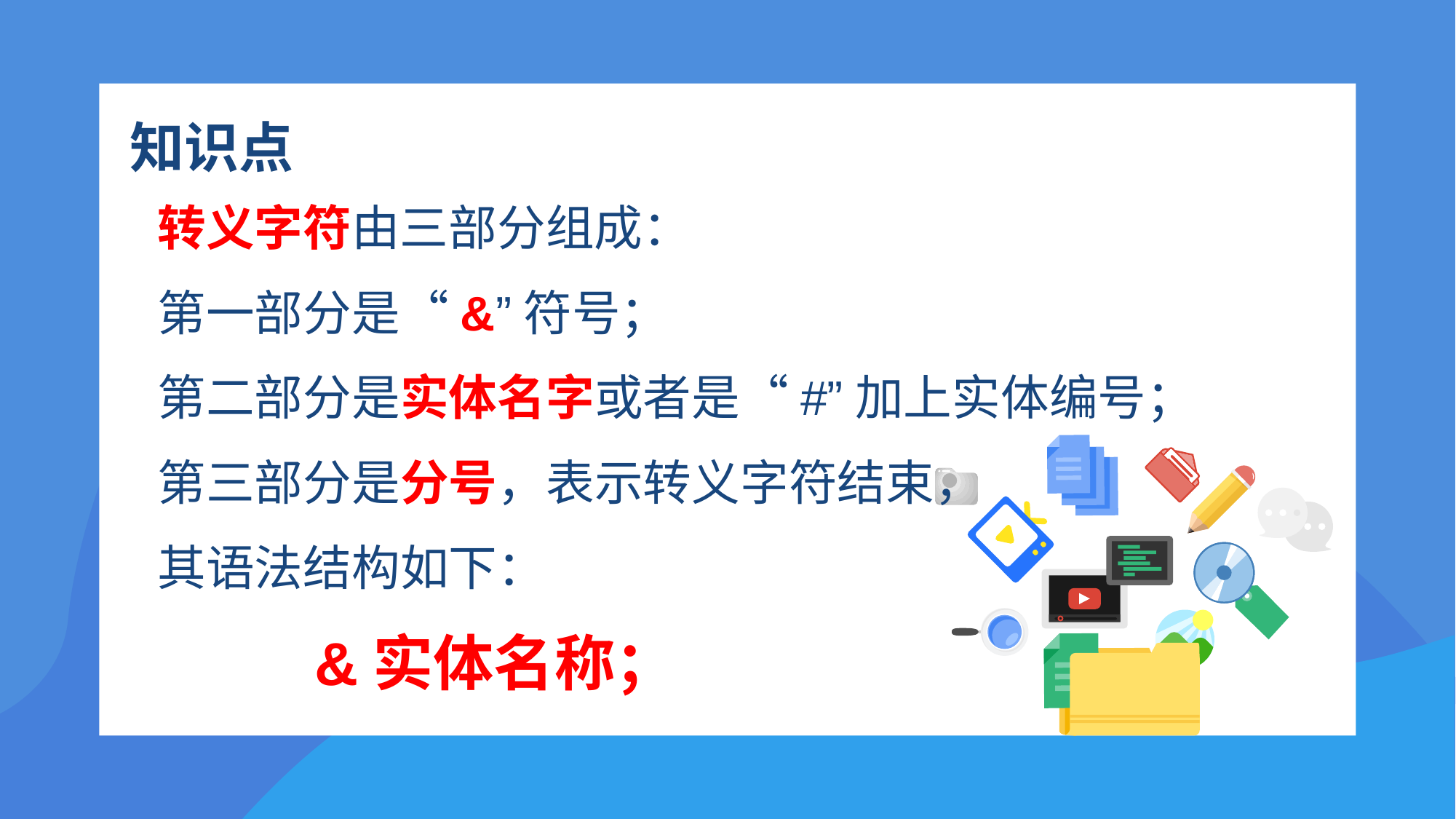

# 知识点
转义字符由三部分组成：
第一部分是“&”符号；
第二部分是实体名字或者是“#”加上实体编号；
第三部分是分号，表示转义字符结束，
其语法结构如下：
　　　&实体名称；